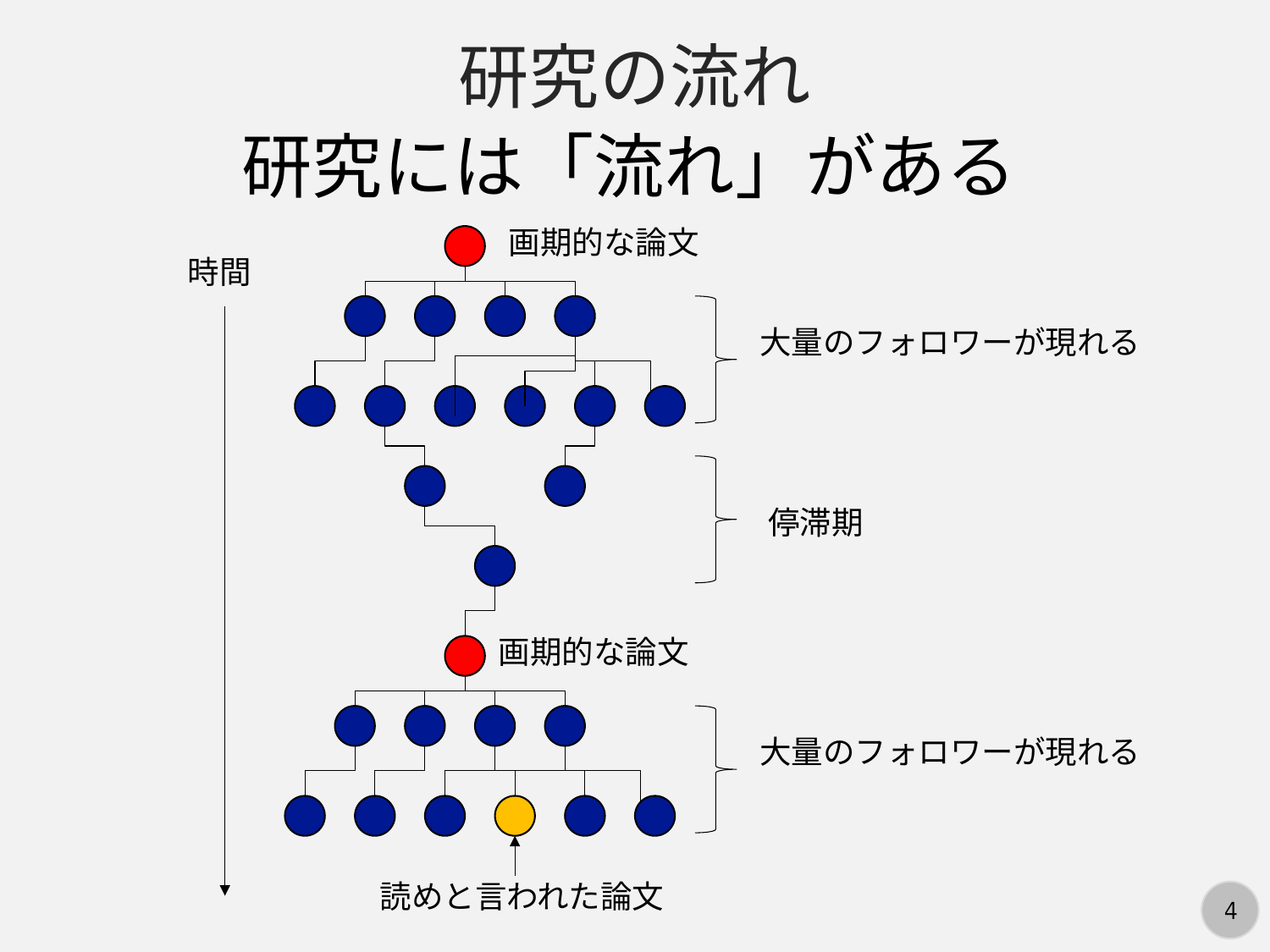

研究の流れ
研究には「流れ」がある
画期的な論文

時間

大量のフォロワーが現れる

停滞期

画期的な論文

大量のフォロワーが現れる

読めと言われた論文